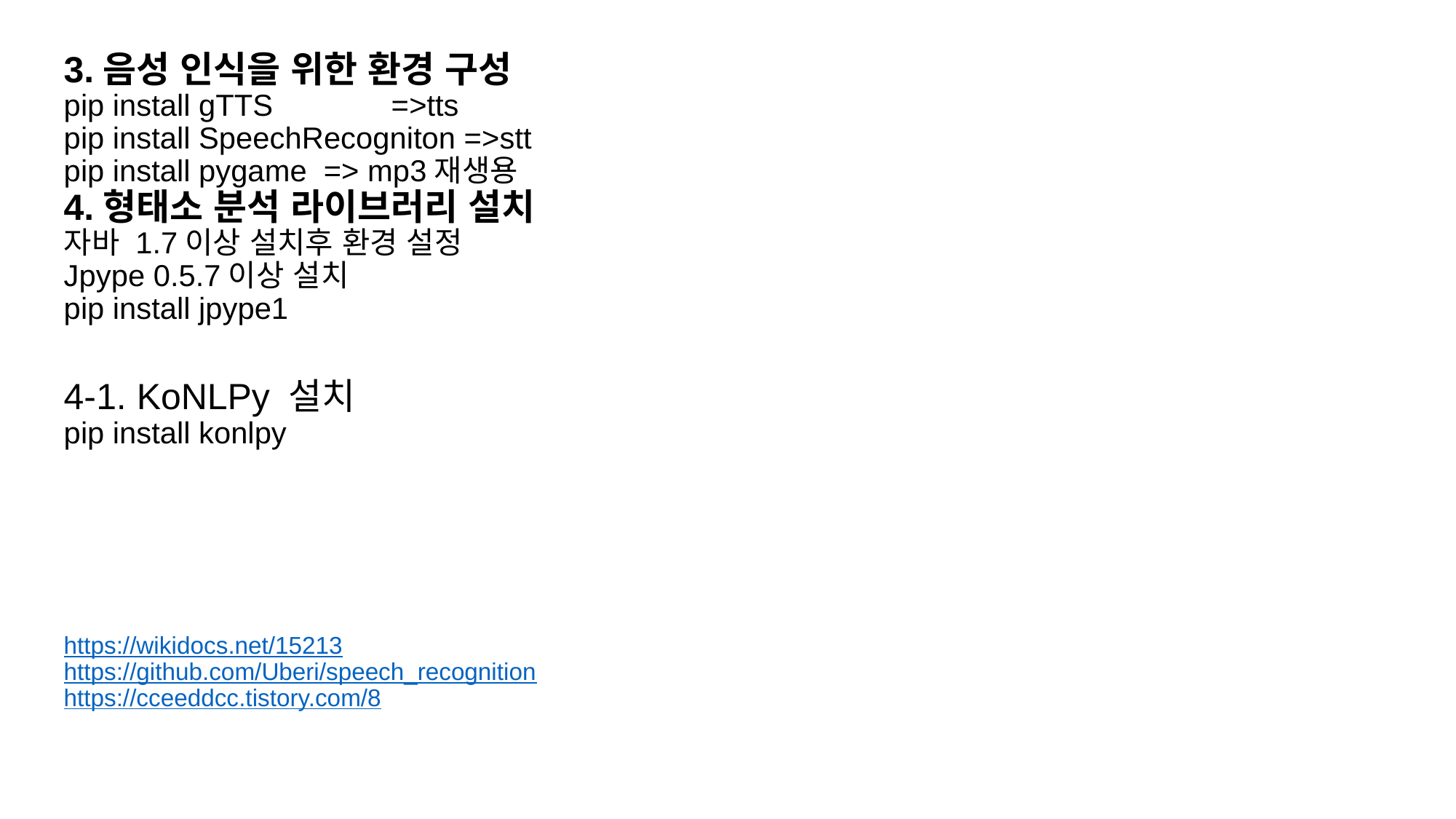

3.음성 인식을 위한 환경 구성
pip install gTTS		=>tts
pip install SpeechRecogniton =>stt
pip install pygame  => mp3재생용
4.형태소 분석 라이브러리 설치
자바 1.7이상 설치후 환경 설정
Jpype 0.5.7이상 설치
pip install jpype1

4-1. KoNLPy 설치
pip install konlpy

https://wikidocs.net/15213
https://github.com/Uberi/speech_recognition
https://cceeddcc.tistory.com/8